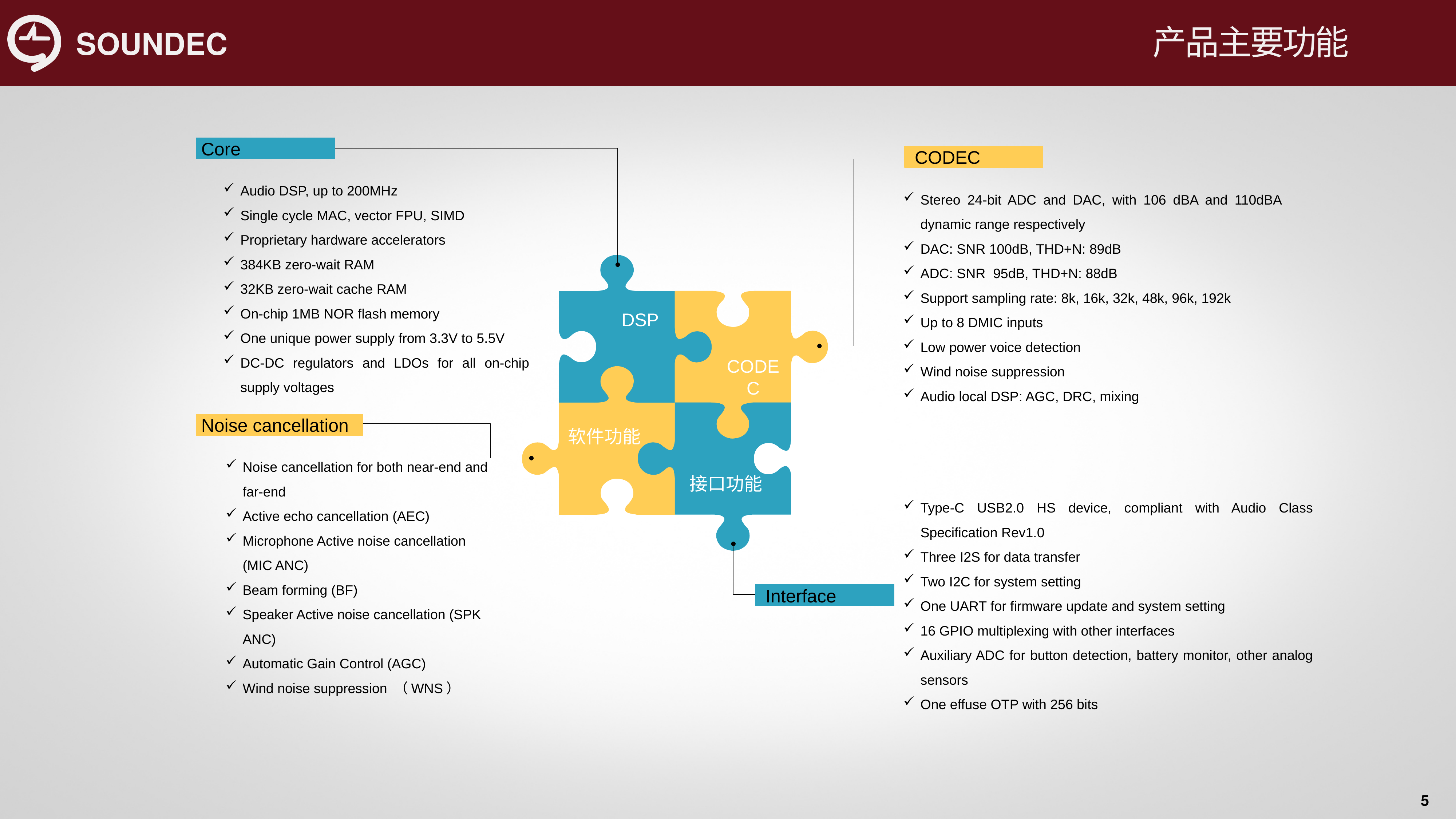

产品主要功能
 Core
  CODEC

Audio DSP, up to 200MHz
Single cycle MAC, vector FPU, SIMD
Proprietary hardware accelerators
384KB zero-wait RAM
32KB zero-wait cache RAM
On-chip 1MB NOR flash memory
One unique power supply from 3.3V to 5.5V
DC-DC regulators and LDOs for all on-chip supply voltages
Stereo 24-bit ADC and DAC, with 106 dBA and 110dBA dynamic range respectively
DAC: SNR 100dB, THD+N: 89dB
ADC: SNR  95dB, THD+N: 88dB
Support sampling rate: 8k, 16k, 32k, 48k, 96k, 192k
Up to 8 DMIC inputs
Low power voice detection
Wind noise suppression
Audio local DSP: AGC, DRC, mixing

DSP
CODEC

 Noise cancellation
软件功能

Noise cancellation for both near-end and far-end
Active echo cancellation (AEC)
Microphone Active noise cancellation (MIC ANC)
Beam forming (BF)
Speaker Active noise cancellation (SPK ANC)
Automatic Gain Control (AGC)
Wind noise suppression （WNS）
接口功能
Type-C USB2.0 HS device, compliant with Audio Class Specification Rev1.0
Three I2S for data transfer
Two I2C for system setting
One UART for firmware update and system setting
16 GPIO multiplexing with other interfaces
Auxiliary ADC for button detection, battery monitor, other analog sensors
One effuse OTP with 256 bits

  Interface
5